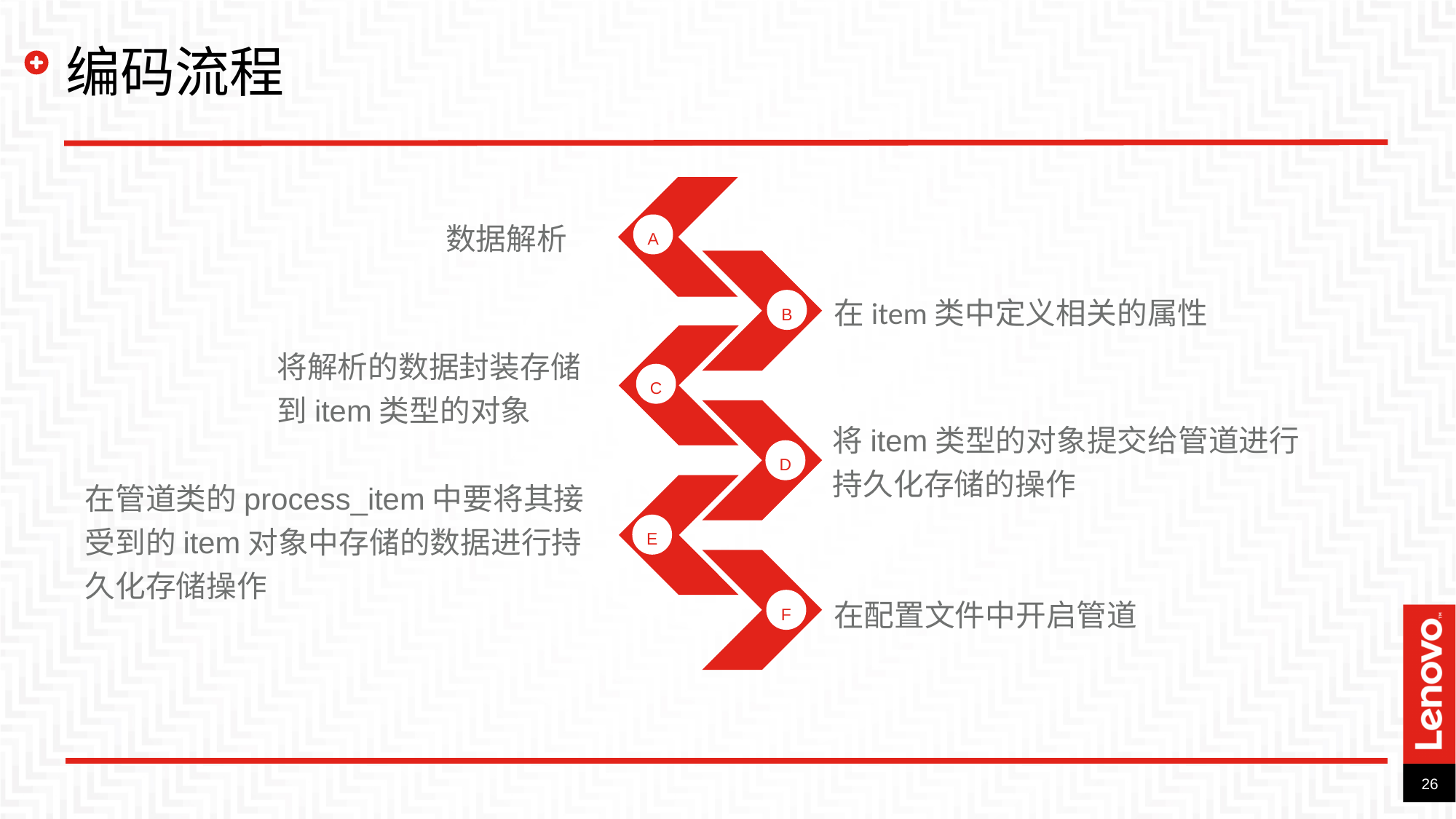

# 编码流程
数据解析

A

在item类中定义相关的属性
B

将解析的数据封装存储到item类型的对象
C

将item类型的对象提交给管道进行持久化存储的操作
D

在管道类的process_item中要将其接受到的item对象中存储的数据进行持久化存储操作
E

在配置文件中开启管道
F